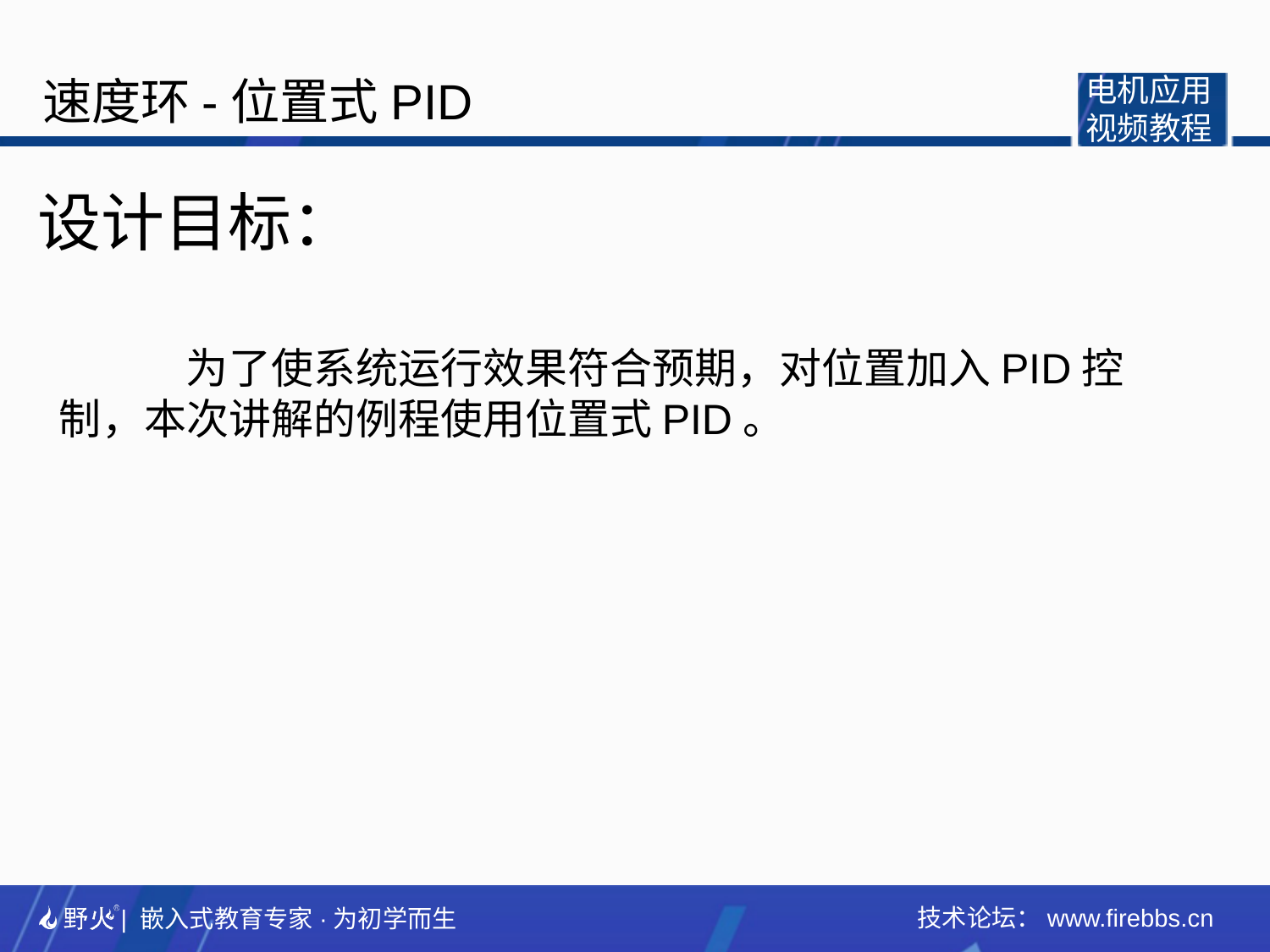

速度环-位置式PID
电机应用
视频教程
设计目标：

	为了使系统运行效果符合预期，对位置加入PID控制，本次讲解的例程使用位置式PID。